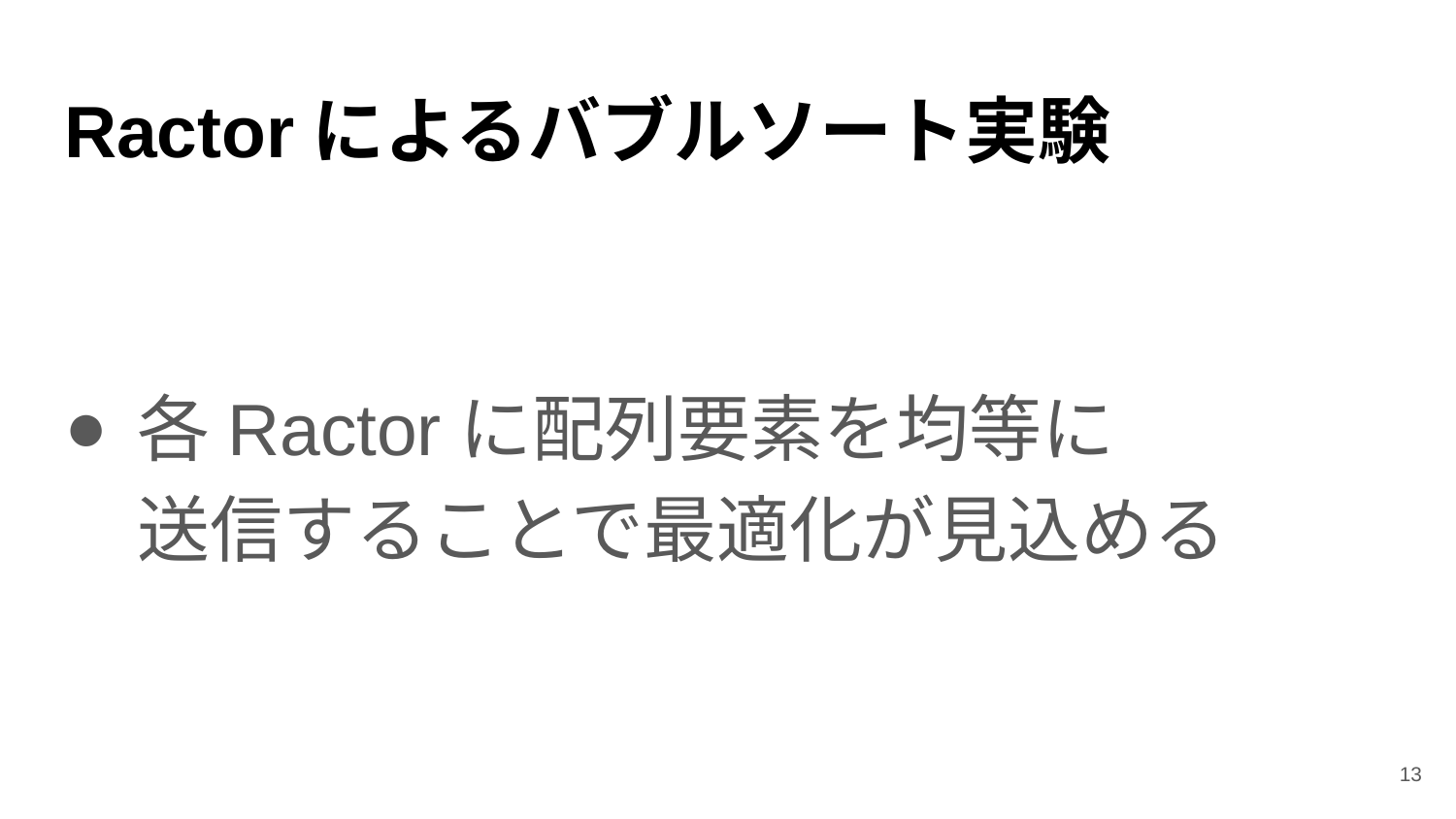

# Ractorによるバブルソート実験
各Ractorに配列要素を均等に
送信することで最適化が見込める
13